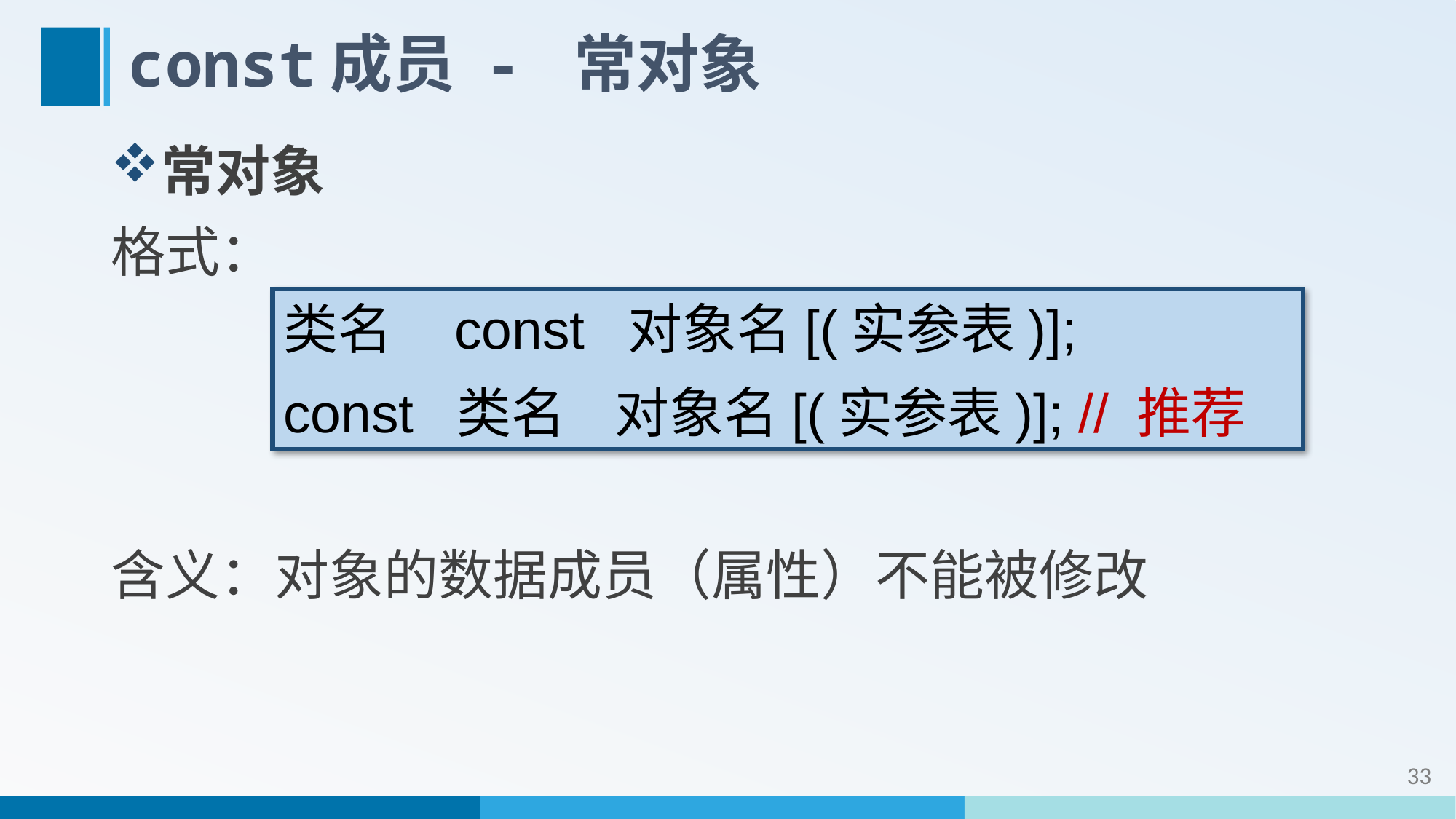

# const成员 - 常对象
常对象
格式：

含义：对象的数据成员（属性）不能被修改
类名    const  对象名[(实参表)];
const  类名    对象名[(实参表)]; // 推荐